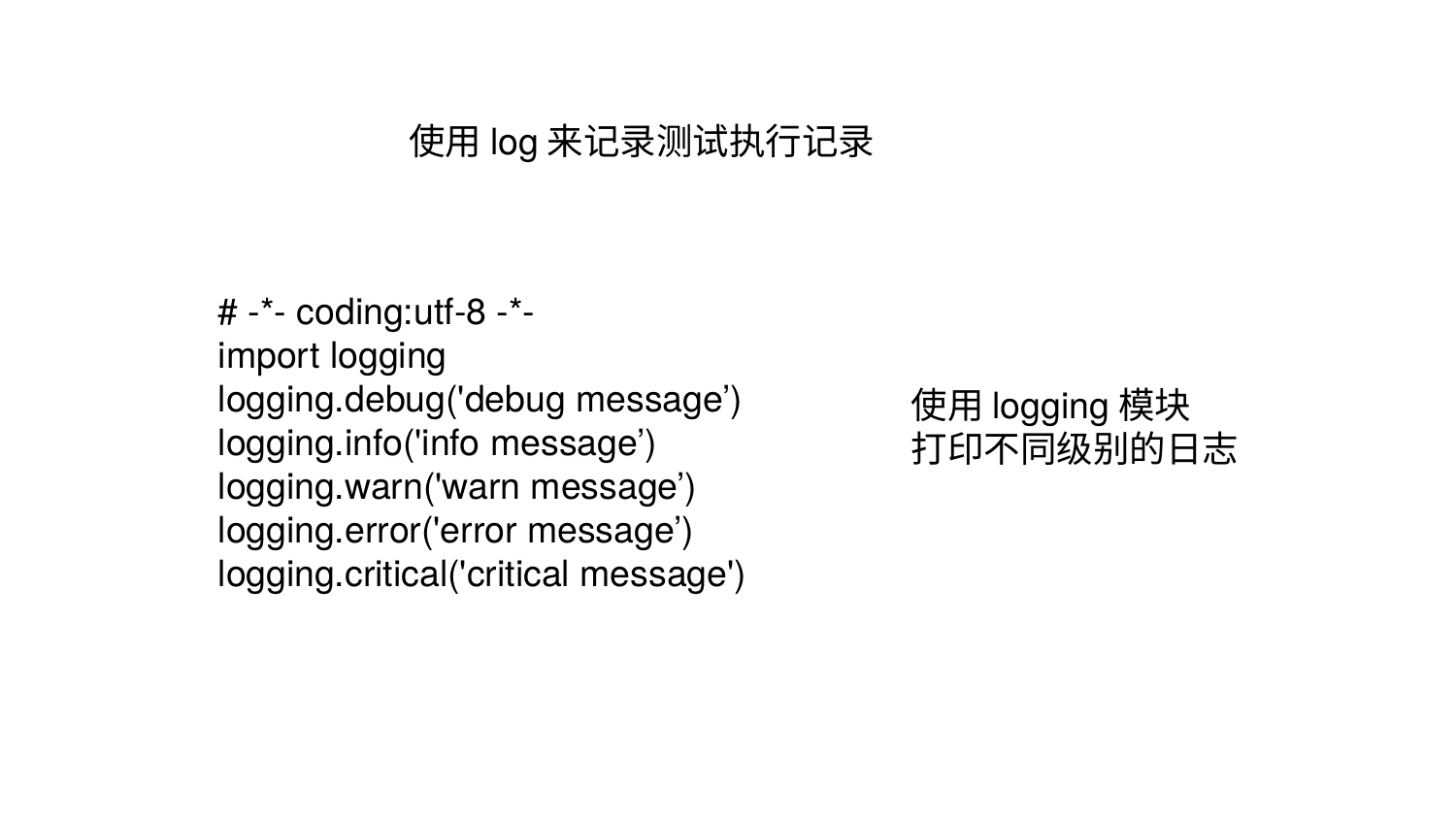

使用log来记录测试执行记录
# -*- coding:utf-8 -*-
import logging
logging.debug('debug message’)
logging.info('info message’)
logging.warn('warn message’)
logging.error('error message’)
logging.critical('critical message')

使用logging模块
打印不同级别的日志